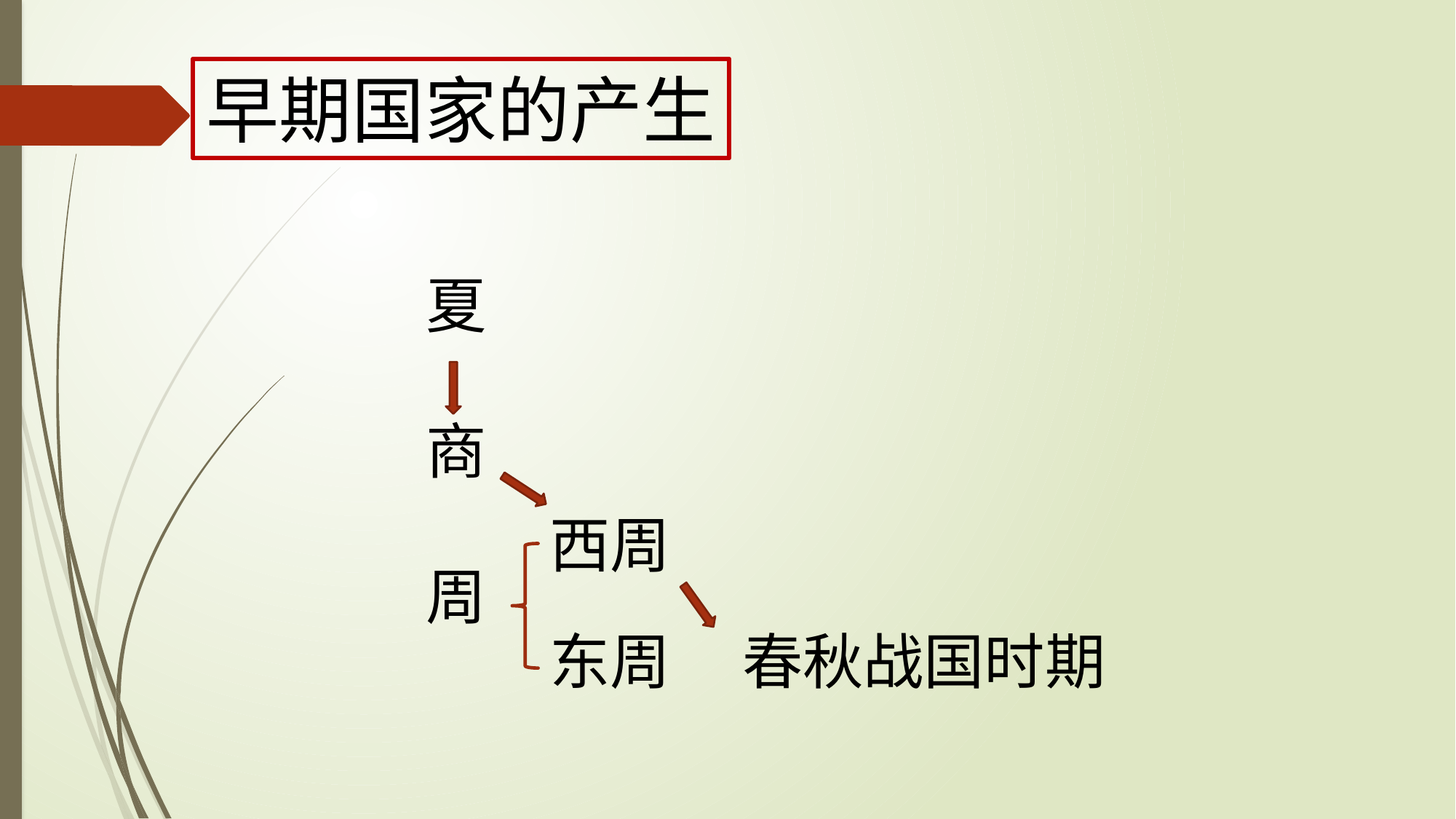

早期国家的产生

夏

商

周

西周

东周
春秋战国时期